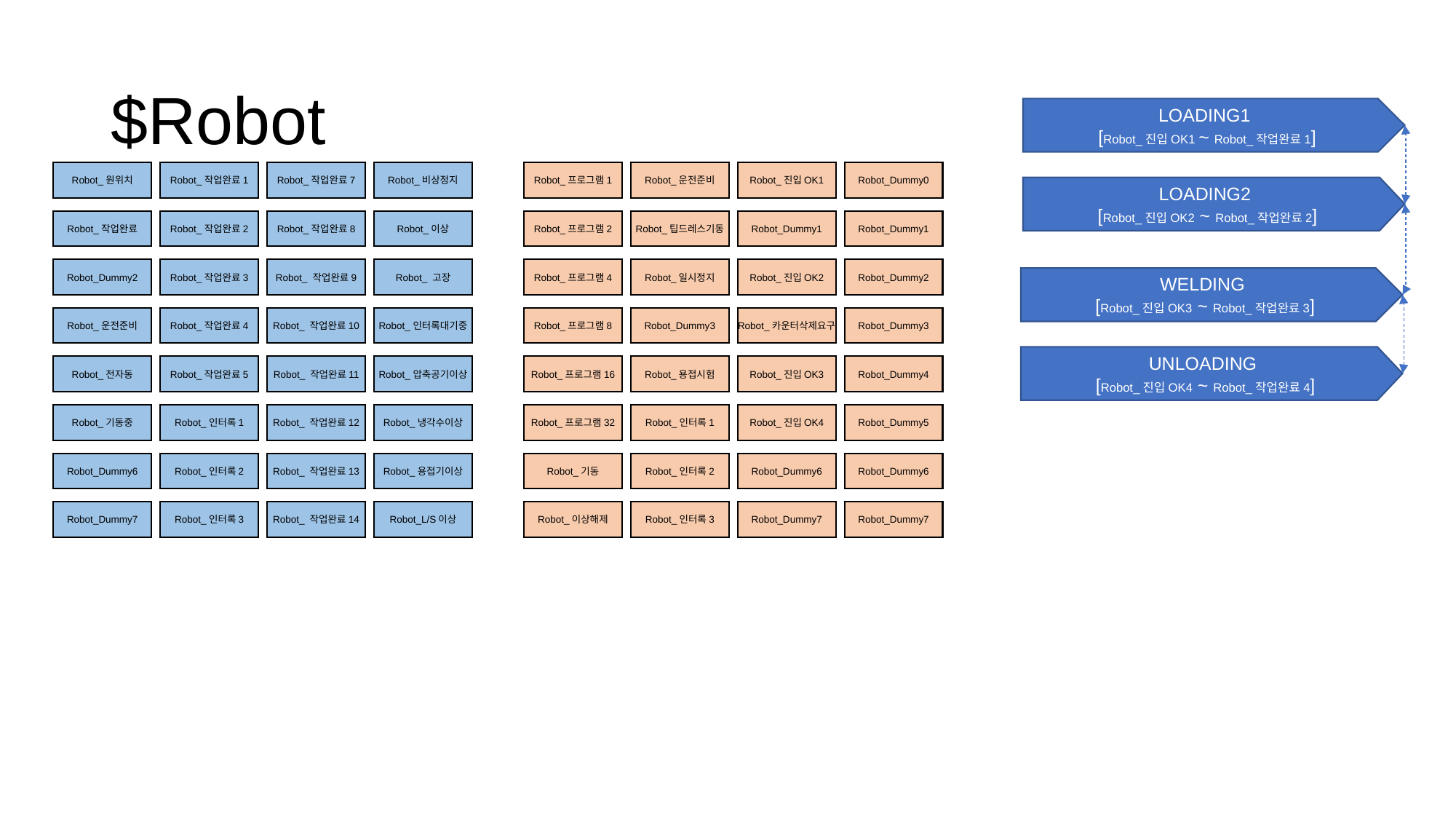

# $Robot
LOADING1
[Robot_진입OK1 ~ Robot_작업완료1]
Robot_원위치
Robot_작업완료1
Robot_작업완료7
Robot_비상정지
Robot_프로그램1
Robot_운전준비
Robot_진입OK1
Robot_Dummy0
LOADING2
[Robot_진입OK2 ~ Robot_작업완료2]
Robot_작업완료
Robot_작업완료2
Robot_작업완료8
Robot_이상
Robot_프로그램2
Robot_팁드레스기동
Robot_Dummy1
Robot_Dummy1
Robot_Dummy2
Robot_작업완료3
Robot_ 작업완료9
Robot_ 고장
Robot_프로그램4
Robot_일시정지
Robot_진입OK2
Robot_Dummy2
WELDING
[Robot_진입OK3 ~ Robot_작업완료3]
Robot_운전준비
Robot_작업완료4
Robot_ 작업완료10
Robot_인터록대기중
Robot_프로그램8
Robot_Dummy3
Robot_카운터삭제요구
Robot_Dummy3
UNLOADING
[Robot_진입OK4 ~ Robot_작업완료4]
Robot_전자동
Robot_작업완료5
Robot_ 작업완료11
Robot_압축공기이상
Robot_프로그램16
Robot_용접시험
Robot_진입OK3
Robot_Dummy4
Robot_기동중
Robot_인터록1
Robot_ 작업완료12
Robot_냉각수이상
Robot_프로그램32
Robot_인터록1
Robot_진입OK4
Robot_Dummy5
Robot_Dummy6
Robot_인터록2
Robot_ 작업완료13
Robot_용접기이상
Robot_기동
Robot_인터록2
Robot_Dummy6
Robot_Dummy6
Robot_Dummy7
Robot_인터록3
Robot_ 작업완료14
Robot_L/S이상
Robot_이상해제
Robot_인터록3
Robot_Dummy7
Robot_Dummy7